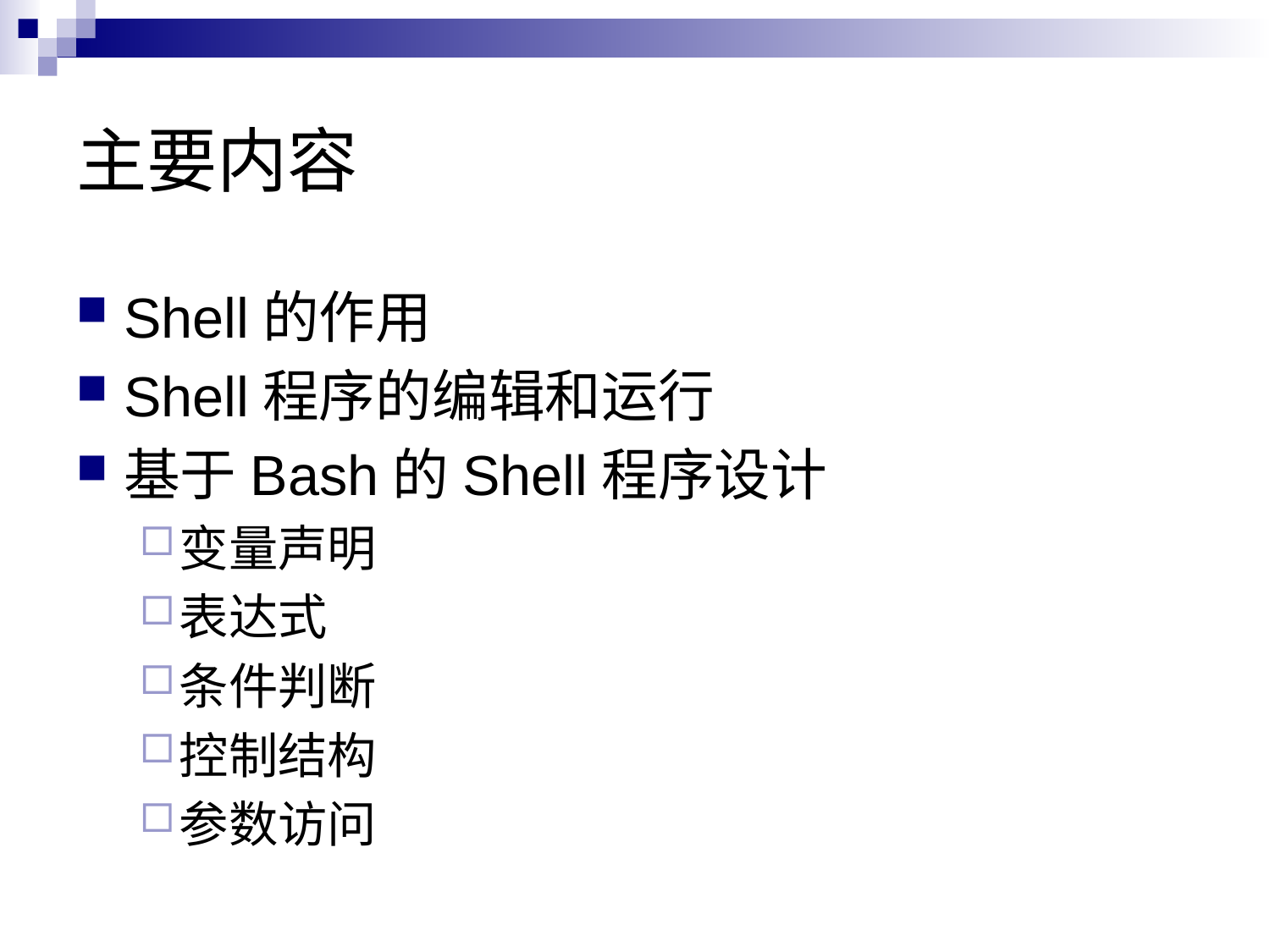

# 主要内容
Shell的作用
Shell程序的编辑和运行
基于Bash的Shell程序设计
变量声明
表达式
条件判断
控制结构
参数访问